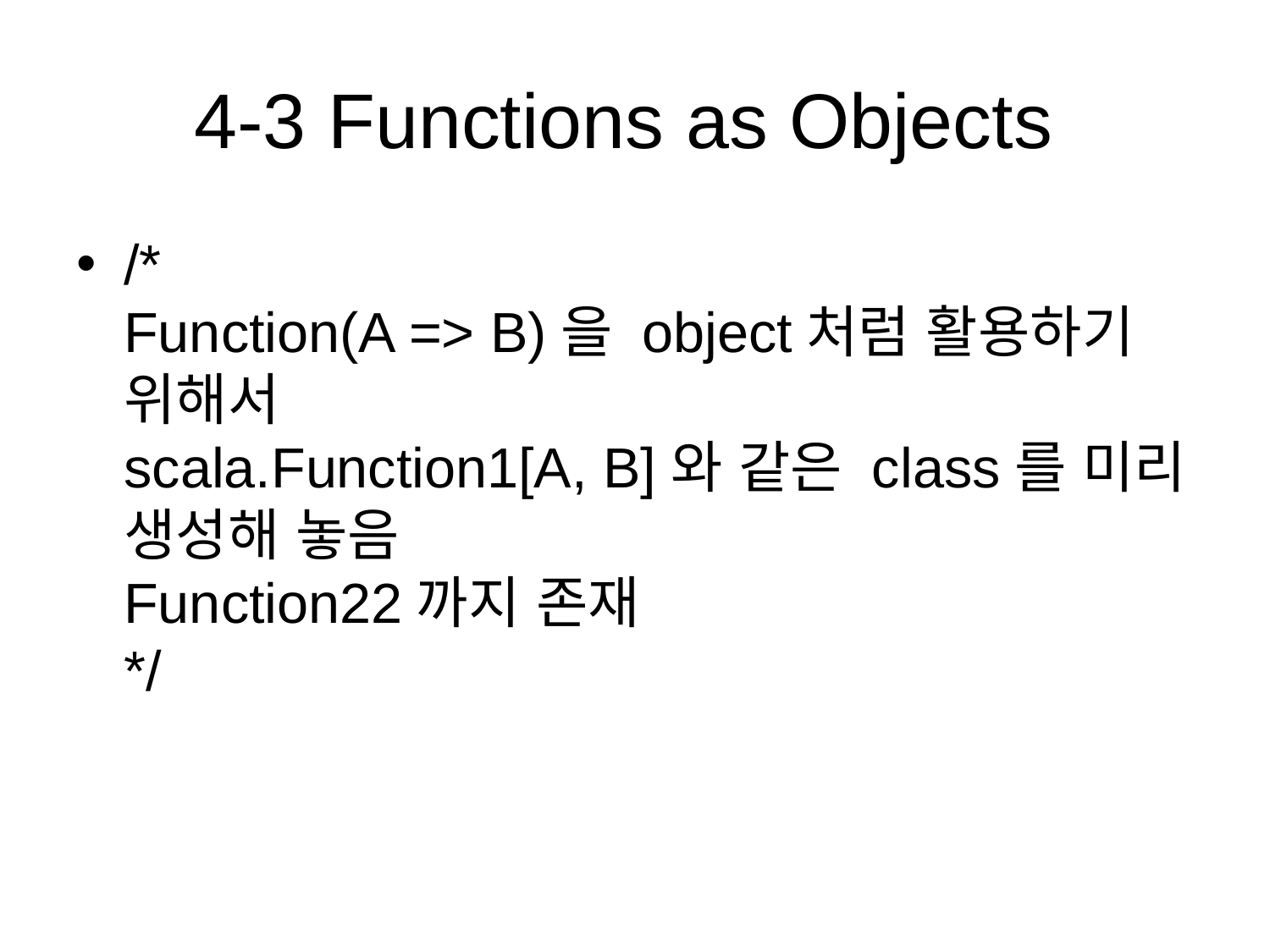

# 4-3 Functions as Objects
/*
Function(A => B)을 object처럼 활용하기 위해서
scala.Function1[A, B]와 같은 class를 미리 생성해 놓음
Function22까지 존재
*/